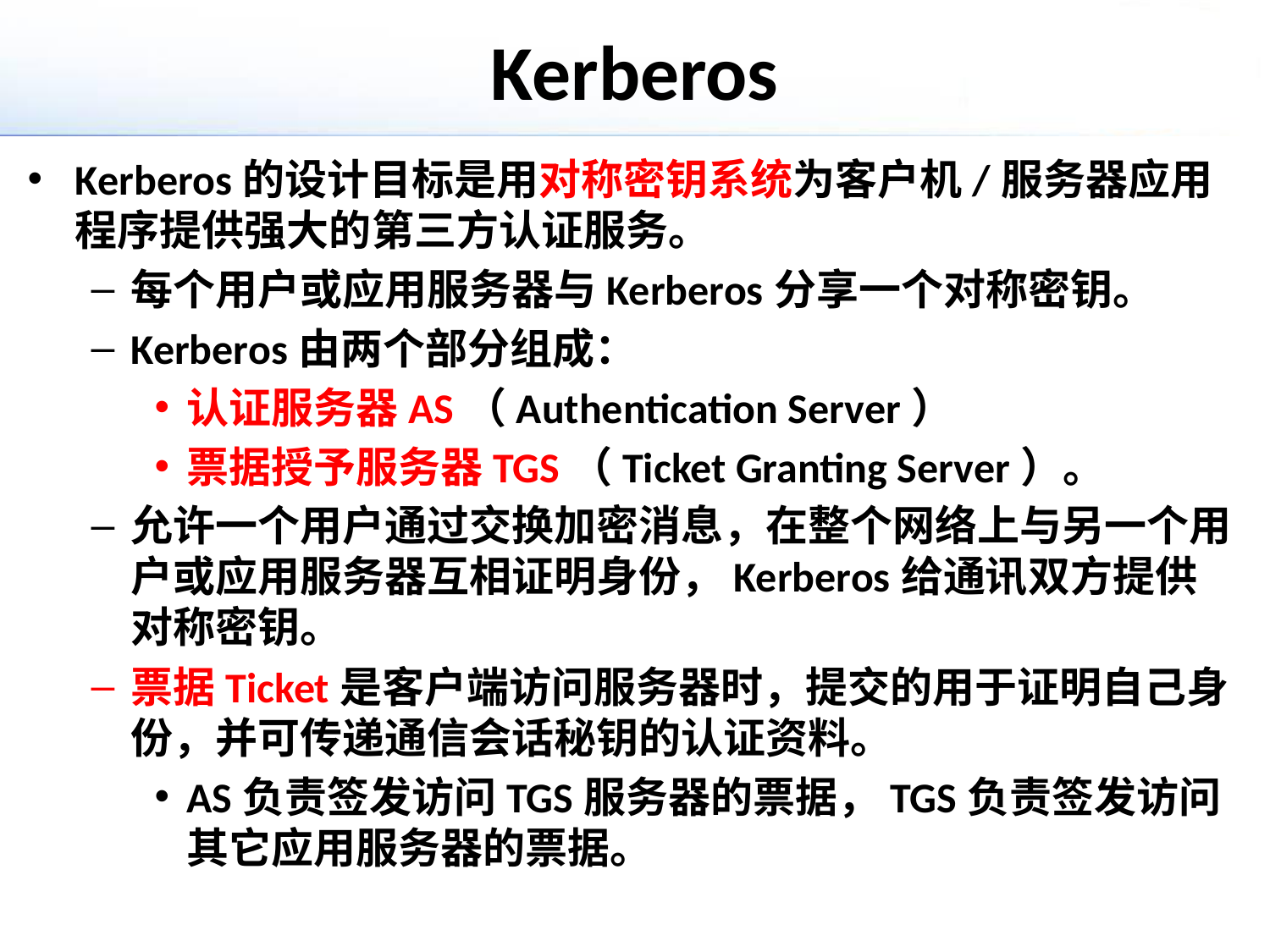

# Kerberos
Kerberos的设计目标是用对称密钥系统为客户机/服务器应用程序提供强大的第三方认证服务。
每个用户或应用服务器与Kerberos分享一个对称密钥。
Kerberos由两个部分组成：
认证服务器AS（Authentication Server）
票据授予服务器TGS（Ticket Granting Server）。
允许一个用户通过交换加密消息，在整个网络上与另一个用户或应用服务器互相证明身份，Kerberos给通讯双方提供对称密钥。
票据Ticket是客户端访问服务器时，提交的用于证明自己身份，并可传递通信会话秘钥的认证资料。
AS负责签发访问TGS服务器的票据，TGS负责签发访问其它应用服务器的票据。